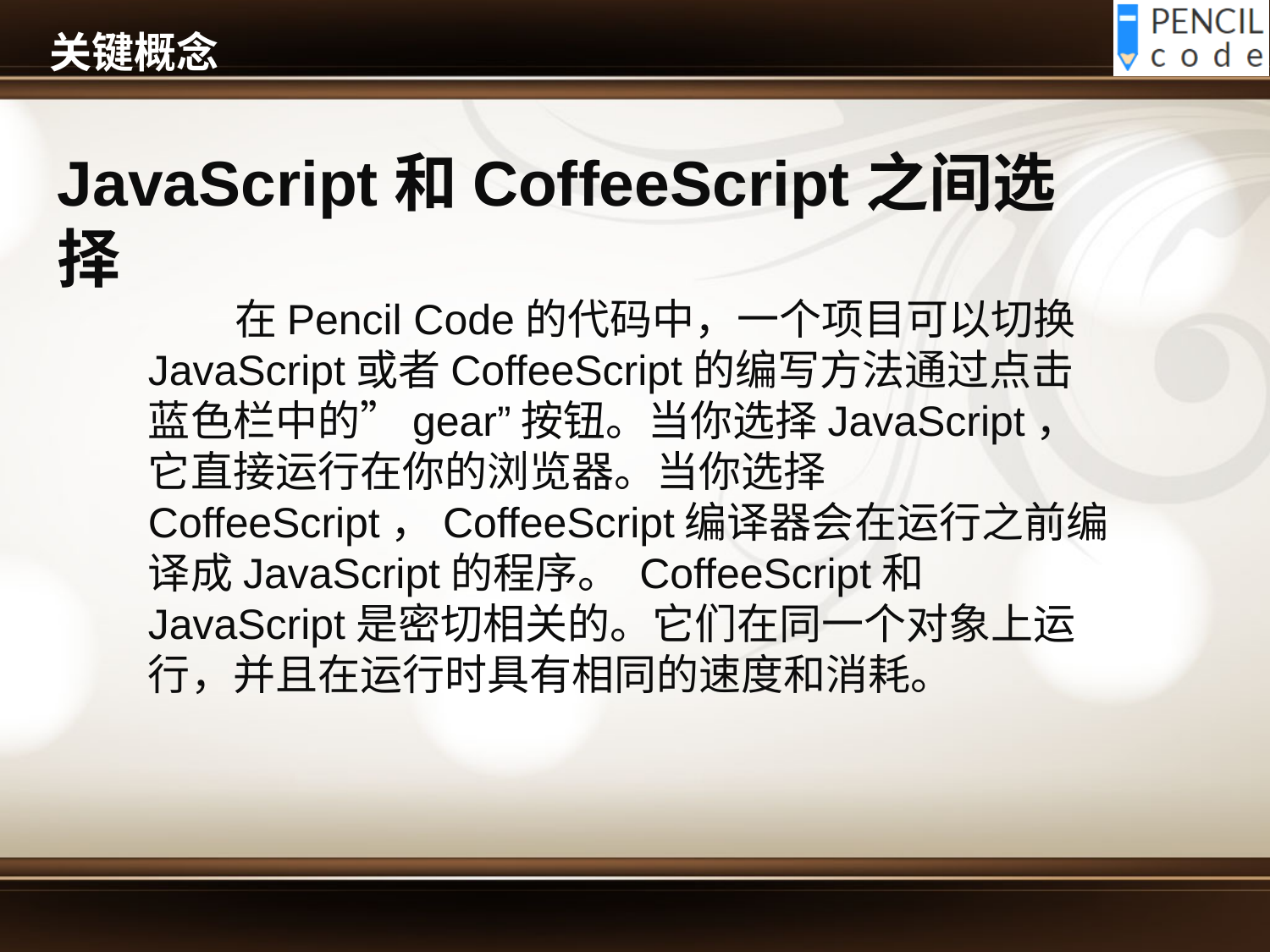

# 关键概念
JavaScript和CoffeeScript之间选择
        在Pencil Code的代码中，一个项目可以切换JavaScript或者CoffeeScript的编写方法通过点击蓝色栏中的”gear”按钮。当你选择JavaScript，它直接运行在你的浏览器。当你选择CoffeeScript，CoffeeScript编译器会在运行之前编译成JavaScript的程序。 CoffeeScript和JavaScript是密切相关的。它们在同一个对象上运行，并且在运行时具有相同的速度和消耗。